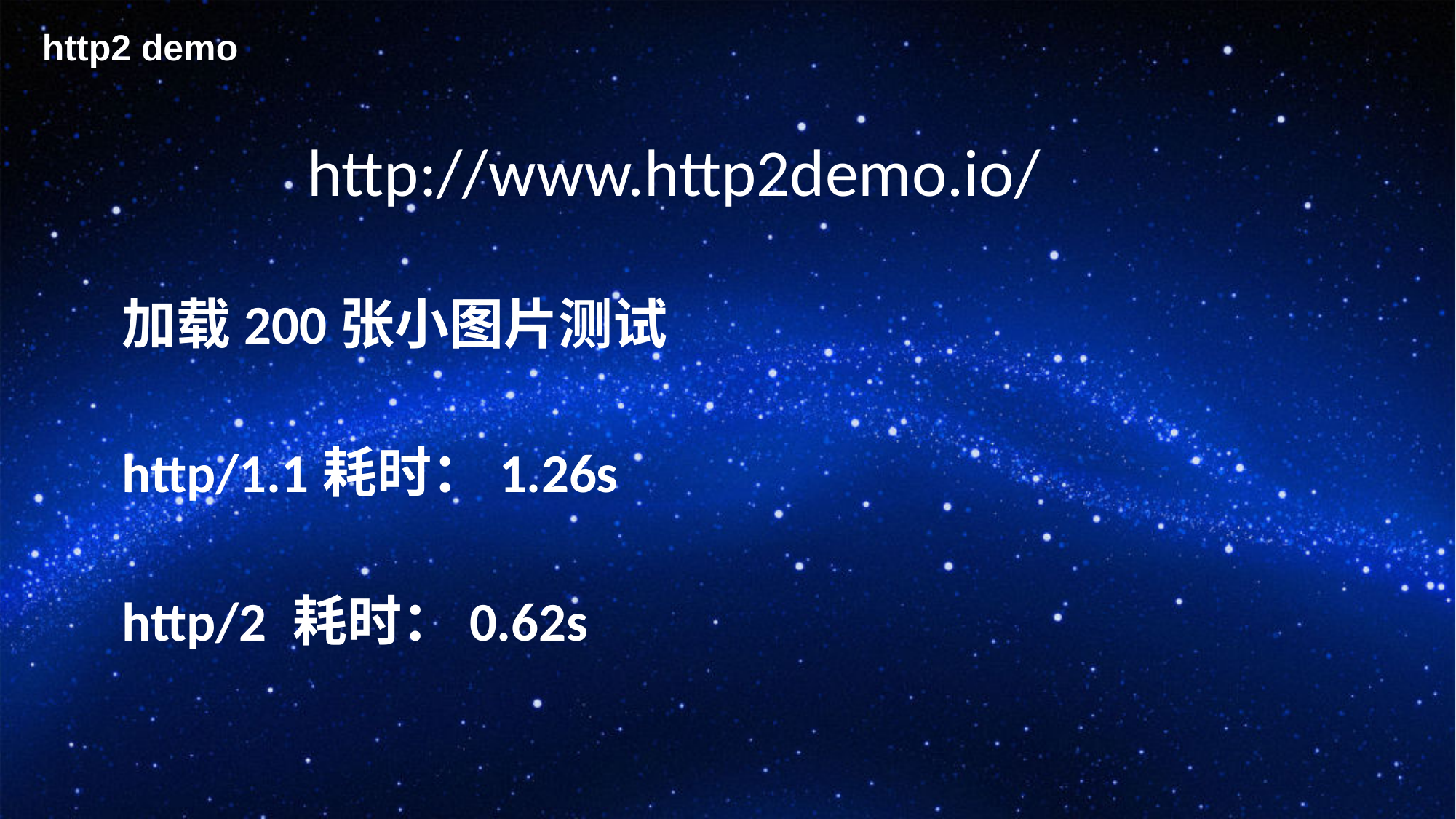

http2 demo
# http://www.http2demo.io/
加载200张小图片测试

http/1.1耗时：1.26s

http/2 耗时：0.62s